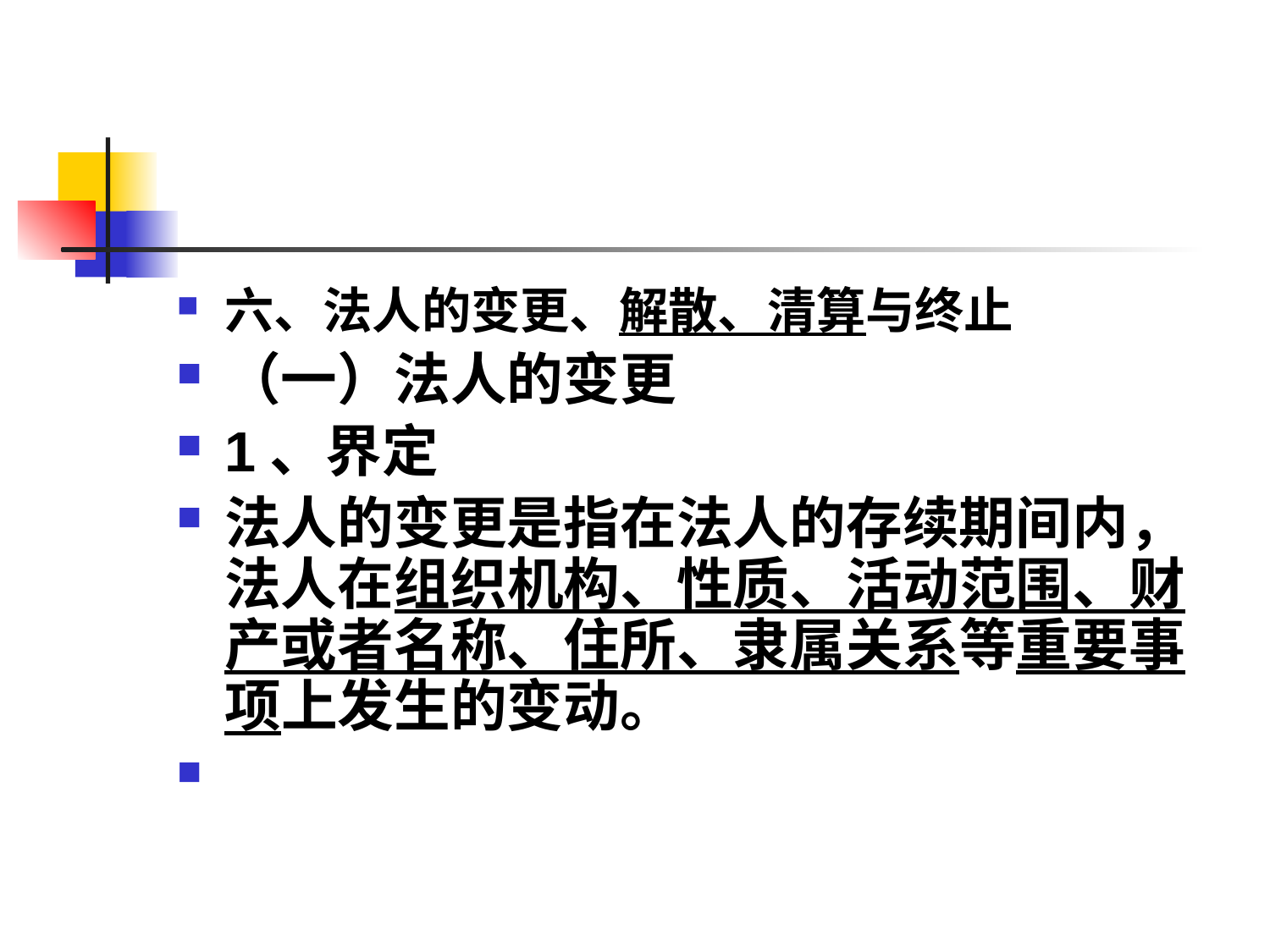

#
六、法人的变更、解散、清算与终止
（一）法人的变更
1、界定
法人的变更是指在法人的存续期间内，法人在组织机构、性质、活动范围、财产或者名称、住所、隶属关系等重要事项上发生的变动。